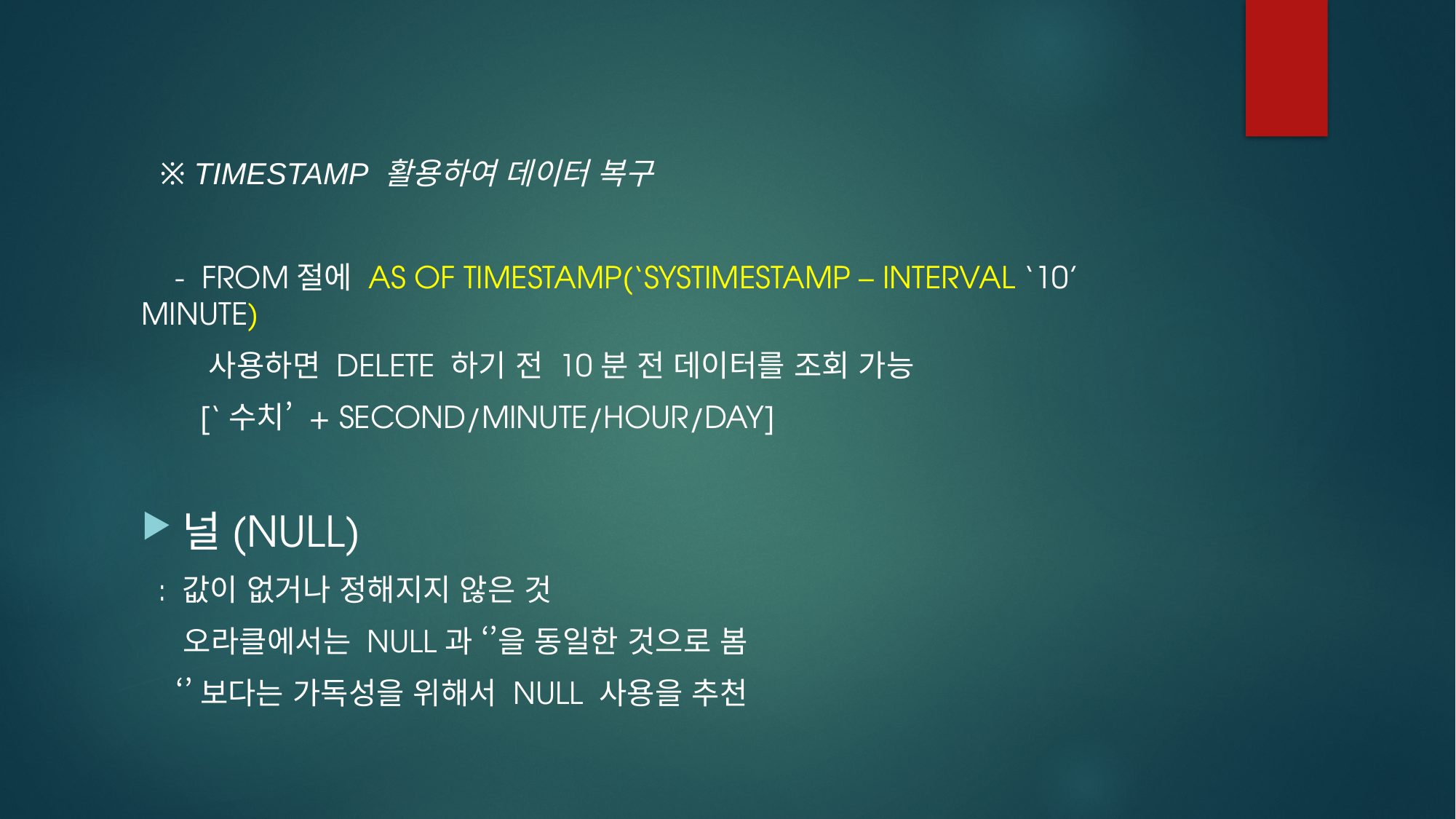

※ TIMESTAMP 활용하여 데이터 복구

    -  FROM절에 AS OF TIMESTAMP(‘SYSTIMESTAMP – INTERVAL ‘10’ MINUTE)
       사용하면 DELETE 하기 전 10분 전 데이터를 조회 가능
       [‘수치’ + SECOND/MINUTE/HOUR/DAY]

널(NULL)
  : 값이 없거나 정해지지 않은 것
    오라클에서는 NULL과 ‘’을 동일한 것으로 봄
    ‘’보다는 가독성을 위해서 NULL 사용을 추천